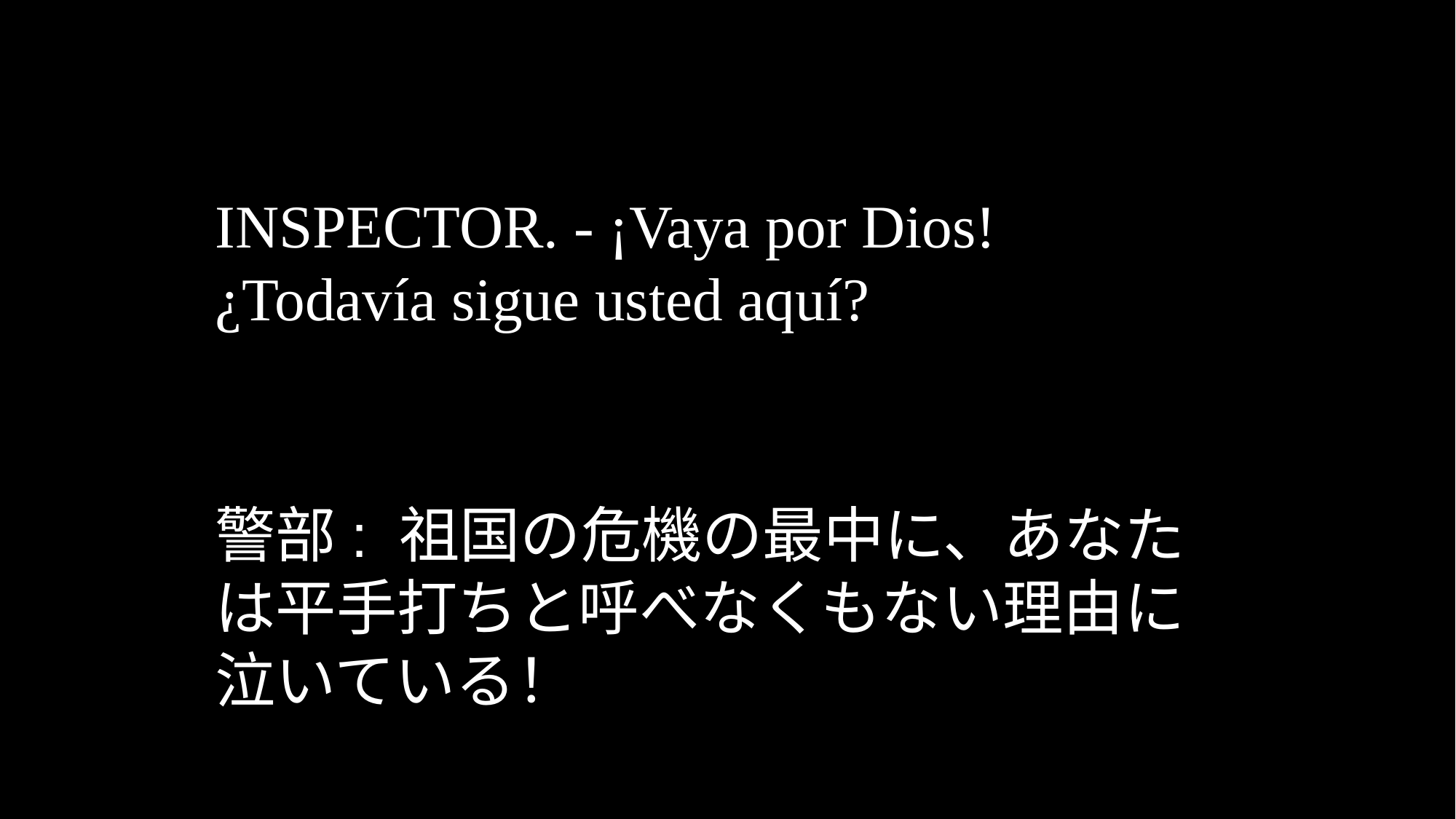

INSPECTOR. - ¡Vaya por Dios! ¿Todavía sigue usted aquí?

警部: 祖国の危機の最中に、あなたは平手打ちと呼べなくもない理由に泣いている！